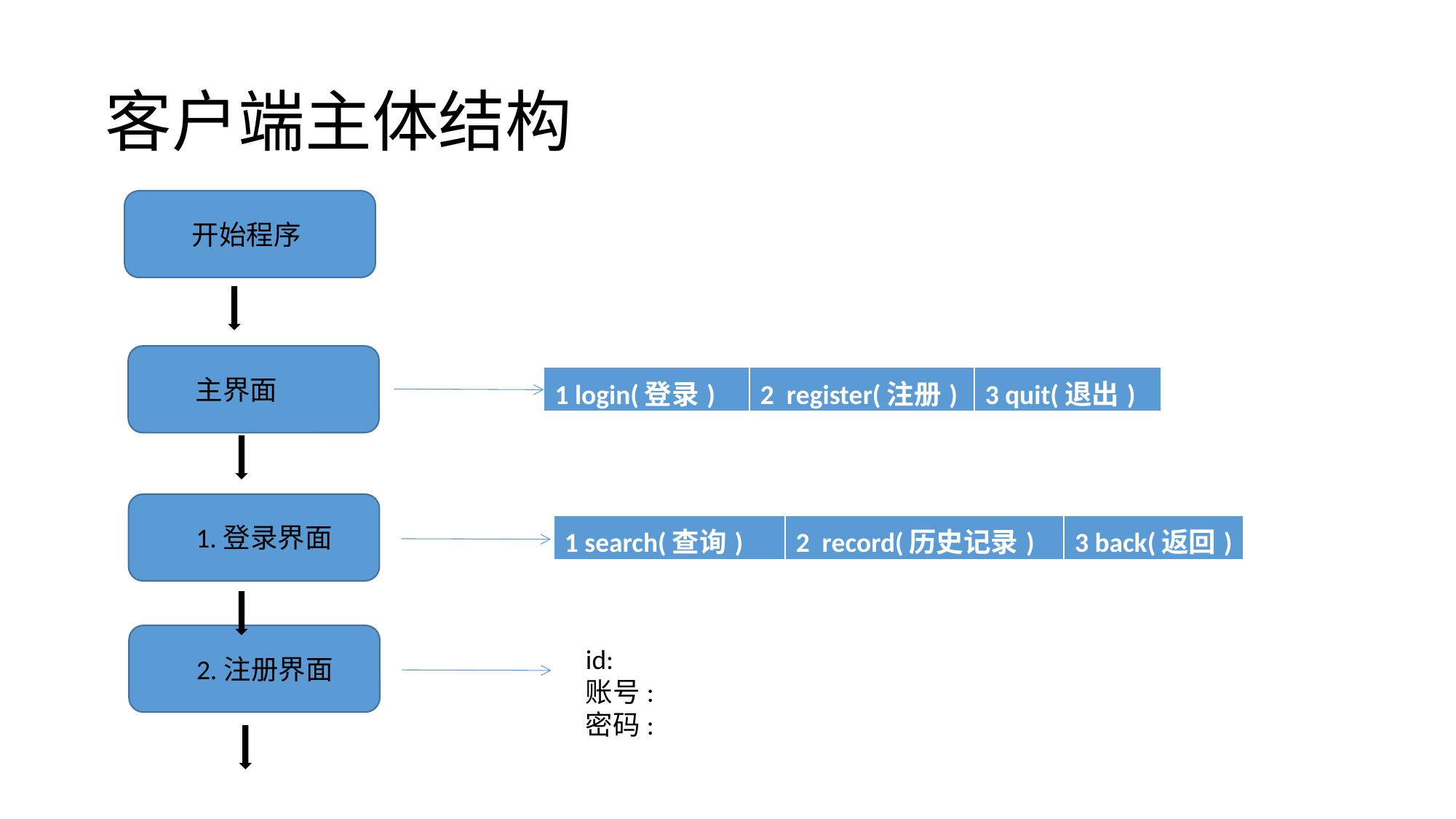

# 客户端主体结构

开始程序

主界面
| 1 login(登录) | 2 register(注册) | 3 quit(退出) |
| --- | --- | --- |

1.登录界面
| 1 search(查询) | 2 record(历史记录) | 3 back(返回) |
| --- | --- | --- |

2.注册界面
id:
账号:
密码: